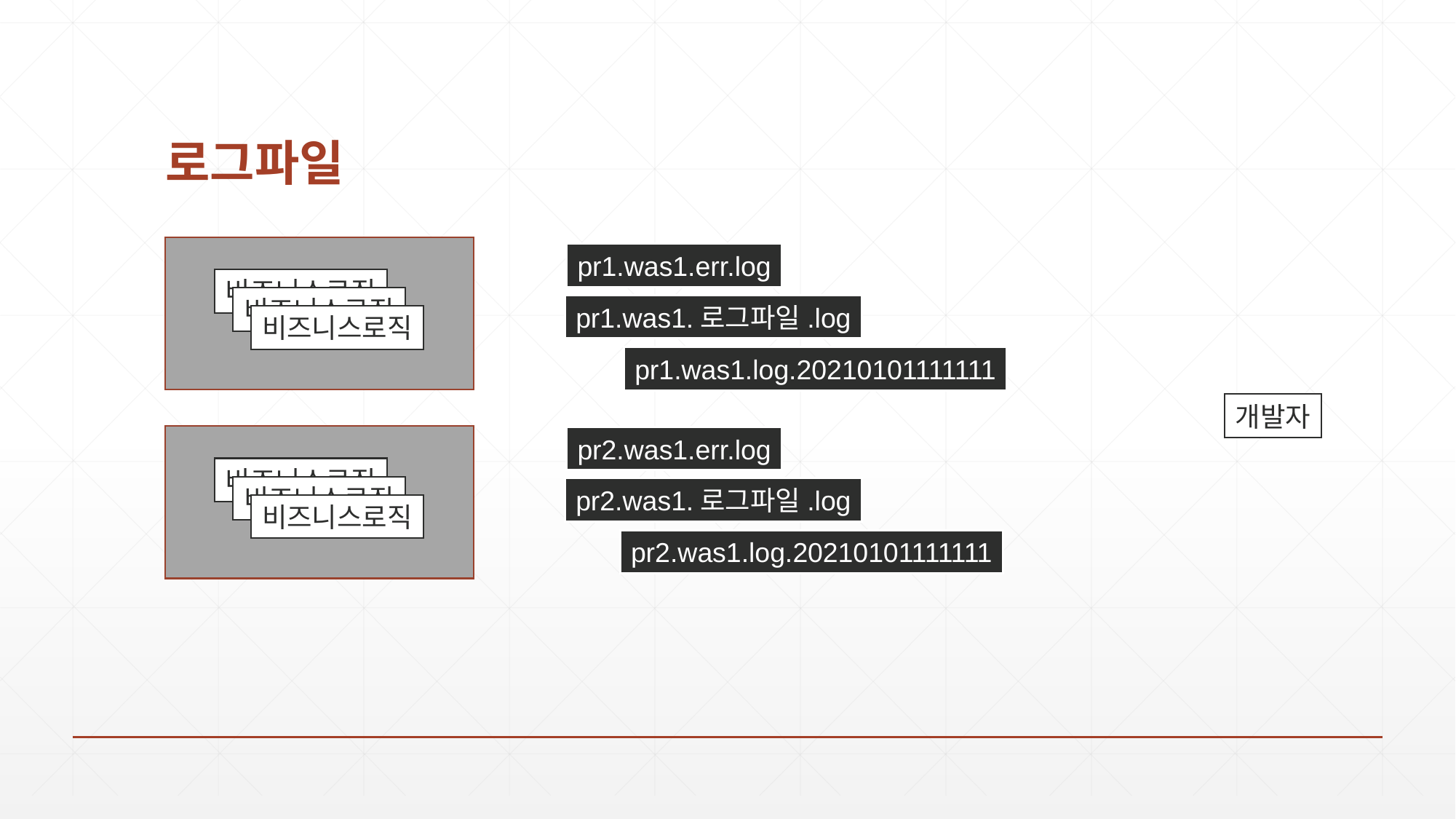

# 로그파일

pr1.was1.err.log
비즈니스로직
비즈니스로직
pr1.was1.로그파일.log
비즈니스로직
pr1.was1.log.20210101111111
개발자

pr2.was1.err.log
비즈니스로직
비즈니스로직
pr2.was1.로그파일.log
비즈니스로직
pr2.was1.log.20210101111111